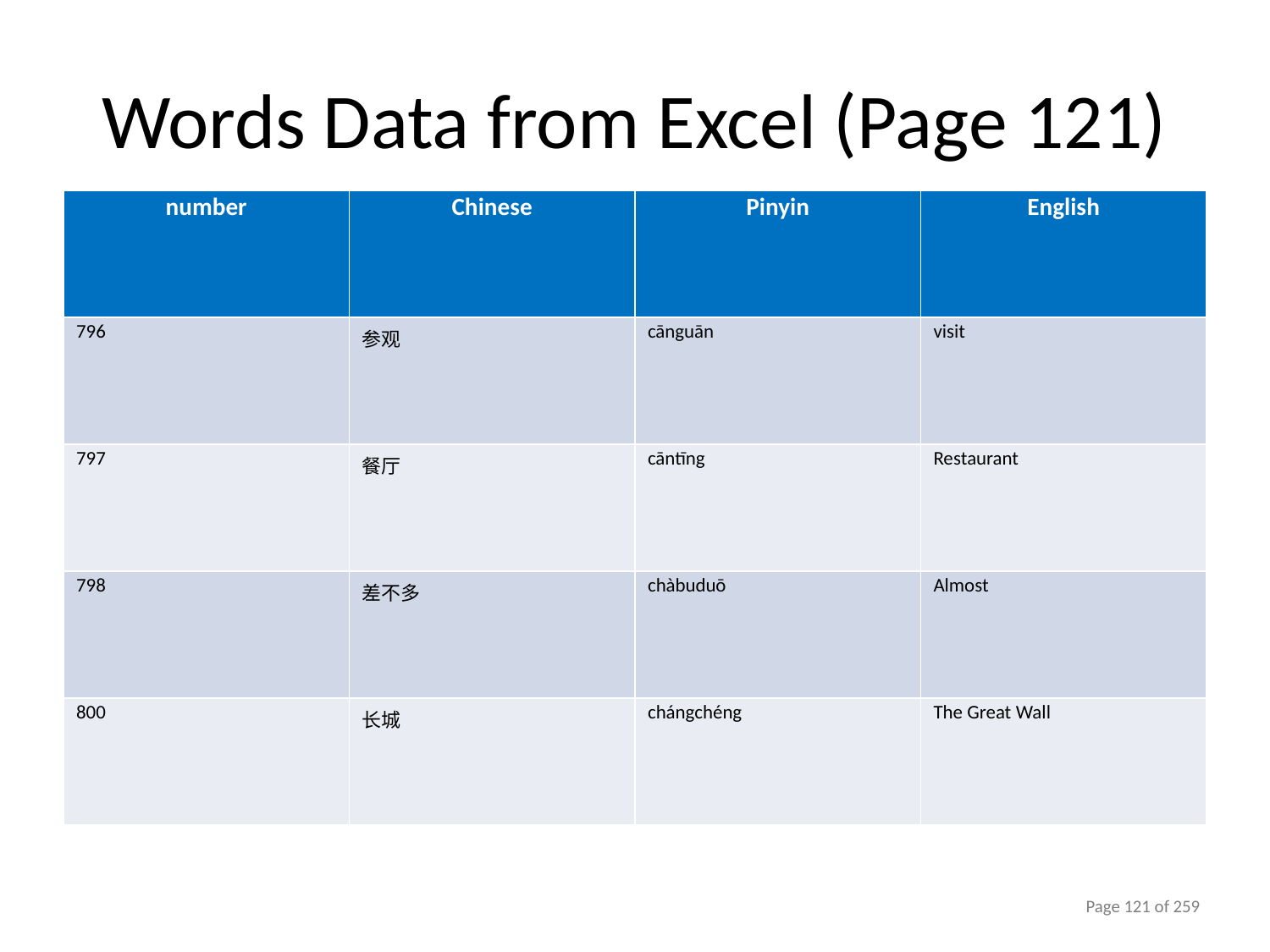

# Words Data from Excel (Page 121)
| number | Chinese | Pinyin | English |
| --- | --- | --- | --- |
| 796 | 参观 | cānguān | visit |
| 797 | 餐厅 | cāntīng | Restaurant |
| 798 | 差不多 | chàbuduō | Almost |
| 800 | 长城 | chángchéng | The Great Wall |

Page 121 of 259